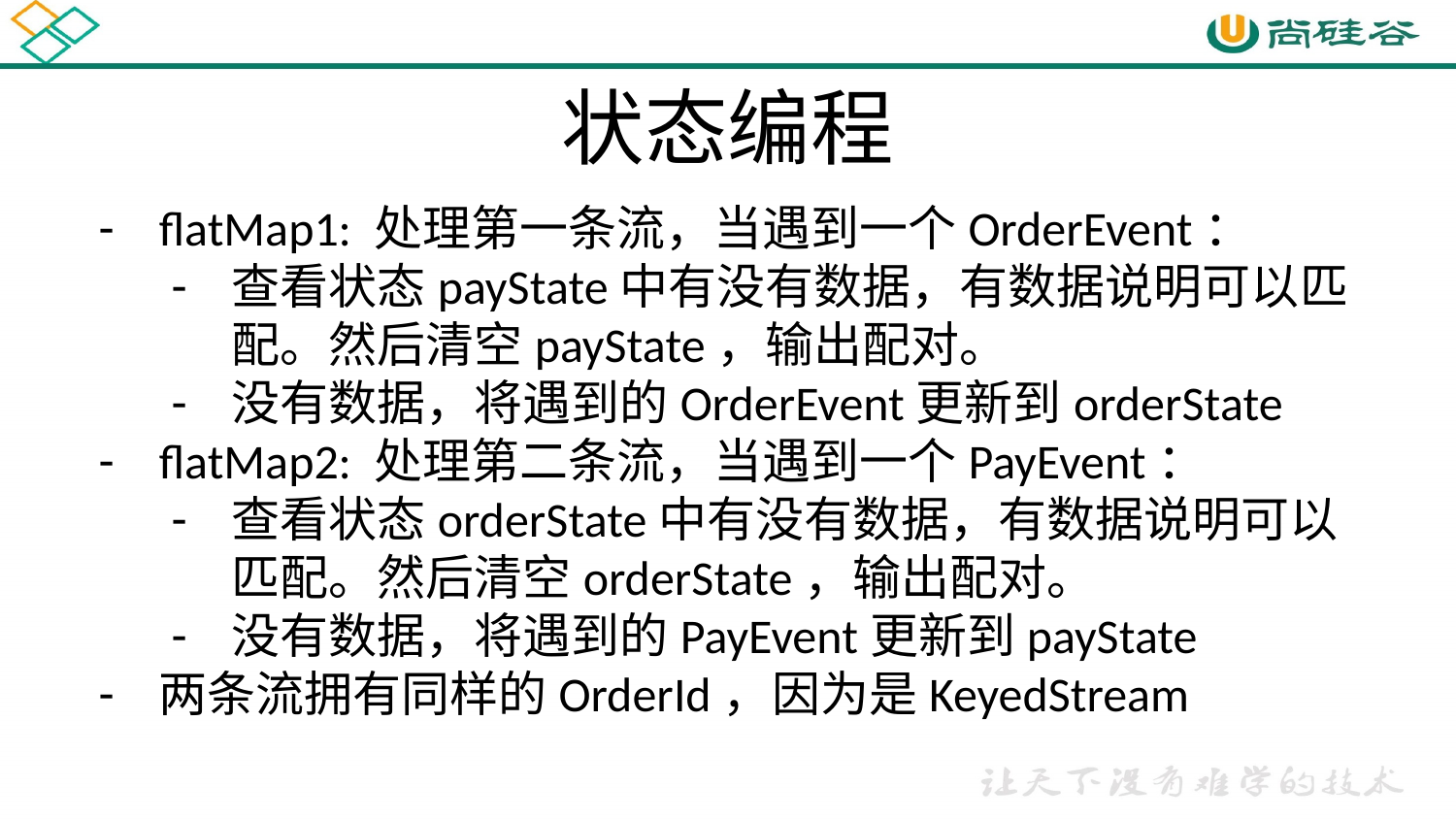

# 状态编程
flatMap1: 处理第一条流，当遇到一个OrderEvent：
查看状态payState中有没有数据，有数据说明可以匹配。然后清空payState，输出配对。
没有数据，将遇到的OrderEvent更新到orderState
flatMap2: 处理第二条流，当遇到一个PayEvent：
查看状态orderState中有没有数据，有数据说明可以匹配。然后清空orderState，输出配对。
没有数据，将遇到的PayEvent更新到payState
两条流拥有同样的OrderId，因为是KeyedStream